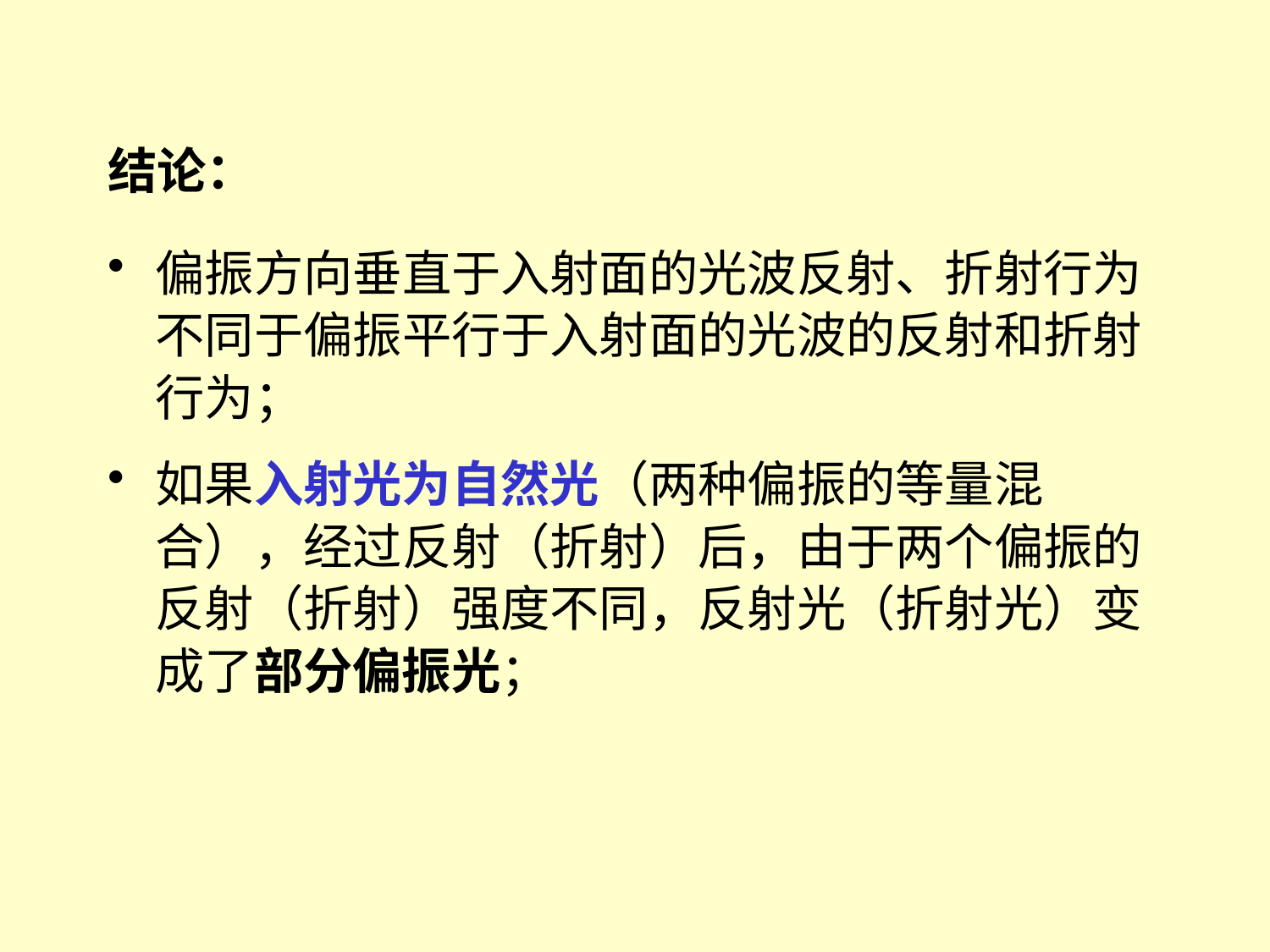

# 结论：
偏振方向垂直于入射面的光波反射、折射行为不同于偏振平行于入射面的光波的反射和折射行为；
如果入射光为自然光（两种偏振的等量混合），经过反射（折射）后，由于两个偏振的反射（折射）强度不同，反射光（折射光）变成了部分偏振光；